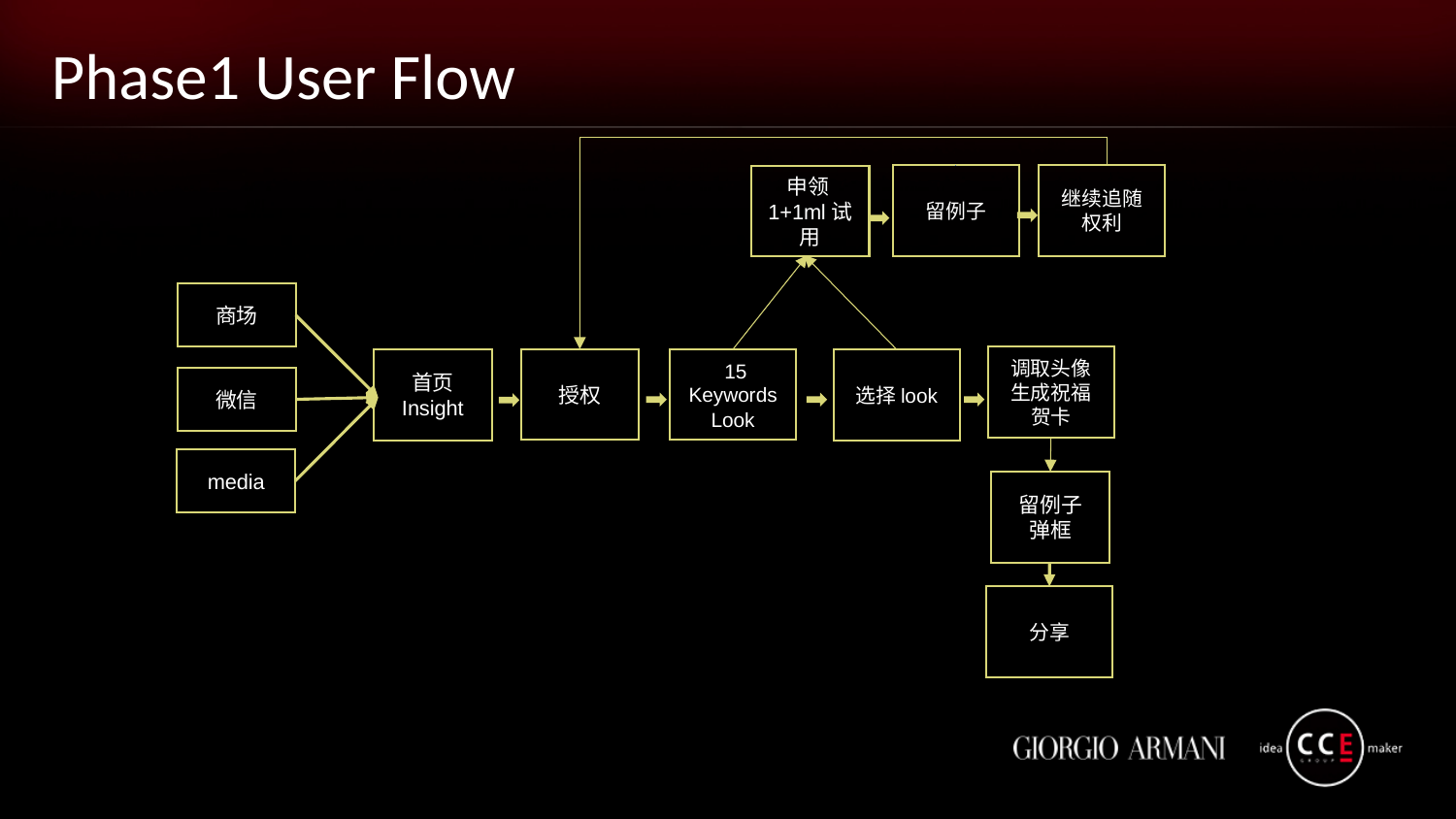

Phase1 User Flow
继续追随权利
留例子
申领1+1ml试用

商场
调取头像生成祝福贺卡
授权
 15 Keywords
Look
首页
Insight
选择look
微信

media
留例子
弹框
分享